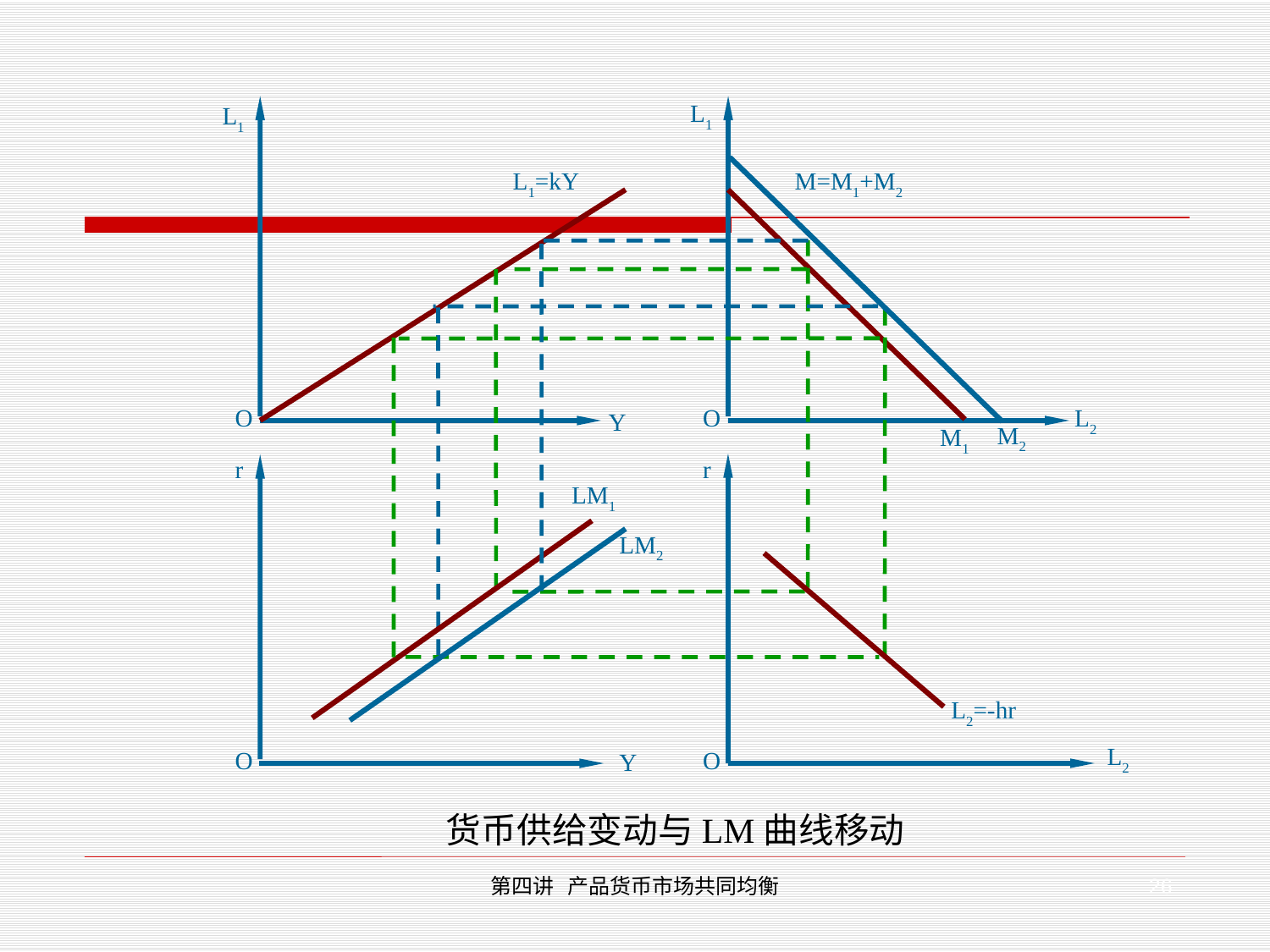

L1
L1

L1=kY
M=M1+M2

O
O
L2
Y
M2

M1
r
r

LM1

LM2

L2=-hr
L2
O
O
Y

货币供给变动与LM曲线移动
26
第四讲   产品货币市场共同均衡